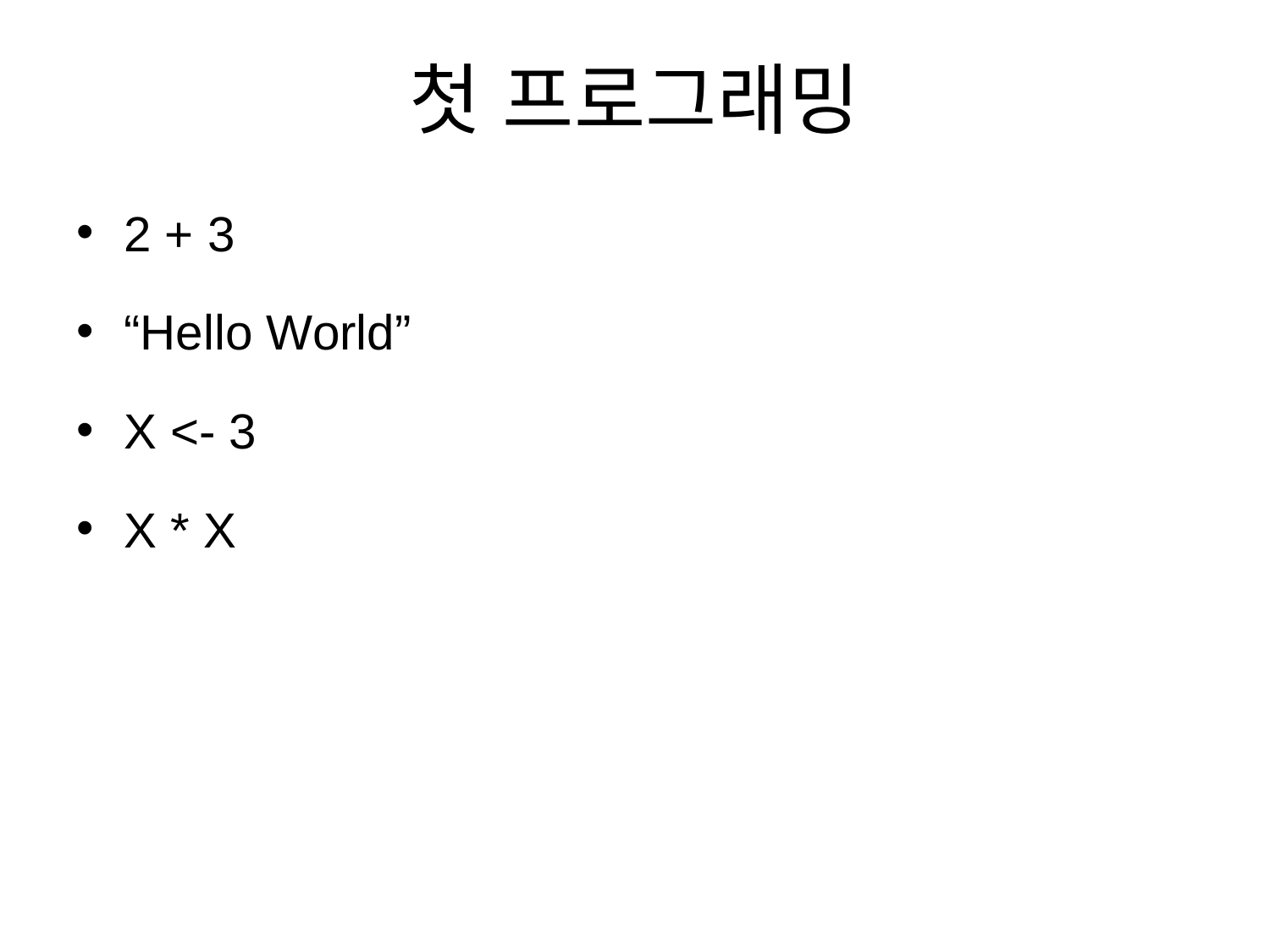

# 첫 프로그래밍
2 + 3
“Hello World”
X <- 3
X * X